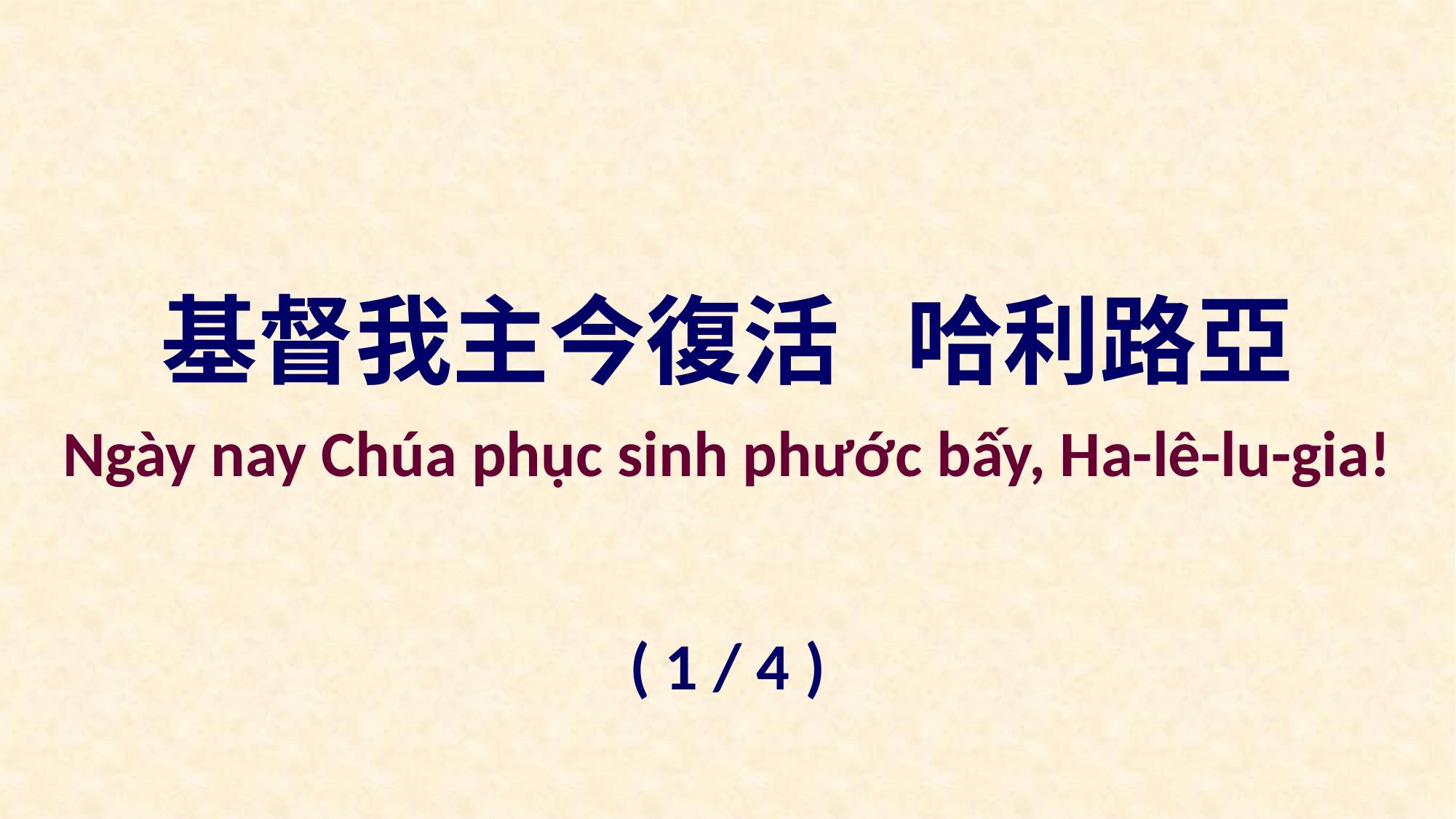

基督我主今復活   哈利路亞
Ngày nay Chúa phục sinh phước bấy, Ha-lê-lu-gia!
( 1 / 4 )